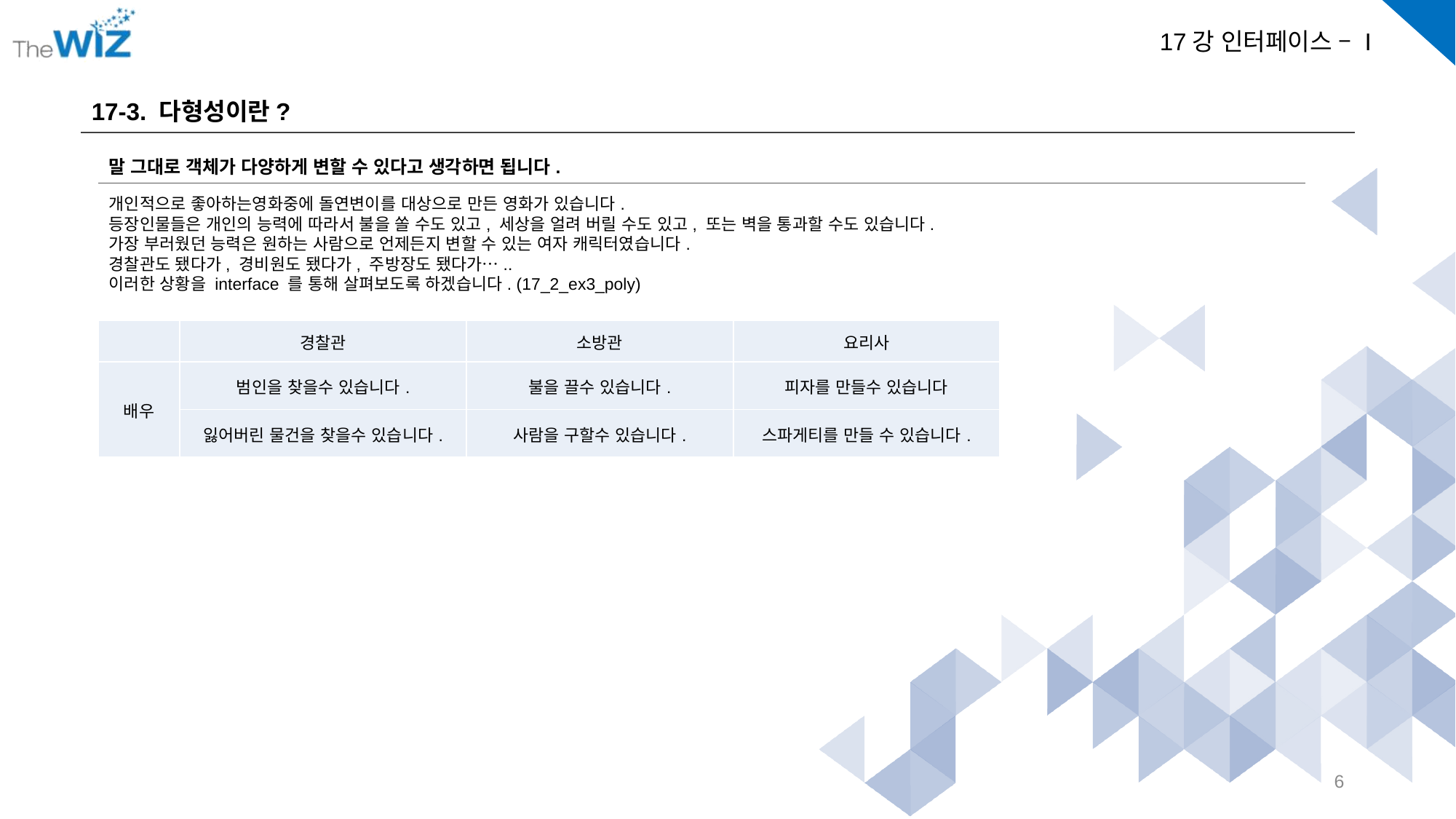

17-3. 다형성이란?
말 그대로 객체가 다양하게 변할 수 있다고 생각하면 됩니다.
개인적으로 좋아하는영화중에 돌연변이를 대상으로 만든 영화가 있습니다.
등장인물들은 개인의 능력에 따라서 불을 쏠 수도 있고, 세상을 얼려 버릴 수도 있고, 또는 벽을 통과할 수도 있습니다.
가장 부러웠던 능력은 원하는 사람으로 언제든지 변할 수 있는 여자 캐릭터였습니다.
경찰관도 됐다가, 경비원도 됐다가, 주방장도 됐다가…..
이러한 상황을 interface 를 통해 살펴보도록 하겠습니다. (17_2_ex3_poly)

|  | 경찰관 | 소방관 | 요리사 |
| --- | --- | --- | --- |
| 배우 | 범인을 찾을수 있습니다. | 불을 끌수 있습니다. | 피자를 만들수 있습니다 |
|  | 잃어버린 물건을 찾을수 있습니다. | 사람을 구할수 있습니다. | 스파게티를 만들 수 있습니다. |
6